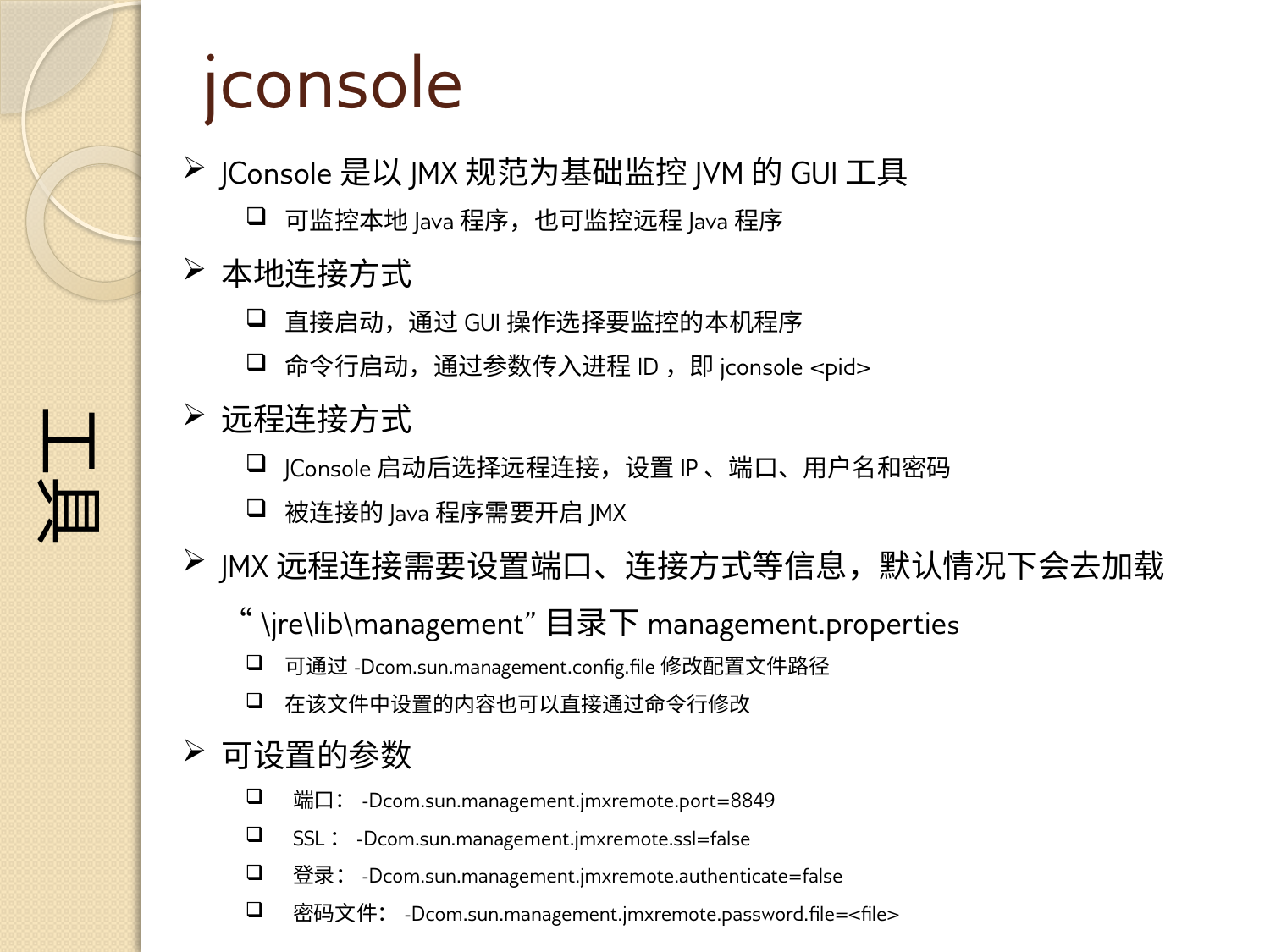

工具
# jconsole
JConsole是以JMX规范为基础监控JVM的GUI工具
可监控本地Java程序，也可监控远程Java程序
本地连接方式
直接启动，通过GUI操作选择要监控的本机程序
命令行启动，通过参数传入进程ID，即jconsole <pid>
远程连接方式
JConsole启动后选择远程连接，设置IP、端口、用户名和密码
被连接的Java程序需要开启JMX
JMX远程连接需要设置端口、连接方式等信息，默认情况下会去加载“\jre\lib\management”目录下management.properties
可通过-Dcom.sun.management.config.file修改配置文件路径
在该文件中设置的内容也可以直接通过命令行修改
可设置的参数
端口：-Dcom.sun.management.jmxremote.port=8849
SSL：-Dcom.sun.management.jmxremote.ssl=false
登录：-Dcom.sun.management.jmxremote.authenticate=false
密码文件：-Dcom.sun.management.jmxremote.password.file=<file>